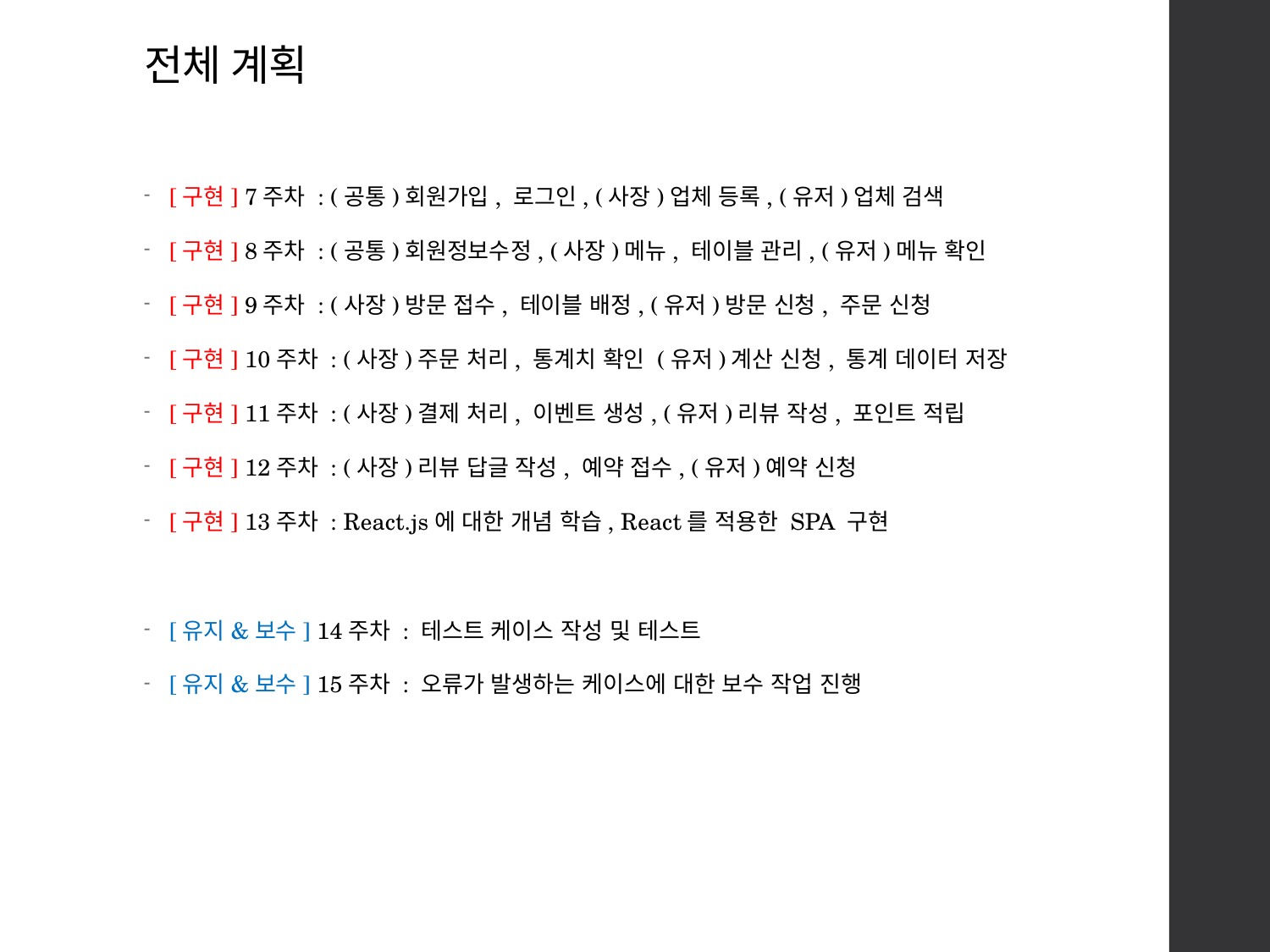

# 전체 계획

[구현] 7주차 : (공통)회원가입, 로그인, (사장)업체 등록, (유저)업체 검색
[구현] 8주차 : (공통)회원정보수정, (사장)메뉴, 테이블 관리, (유저)메뉴 확인
[구현] 9주차 : (사장)방문 접수, 테이블 배정, (유저)방문 신청, 주문 신청
[구현] 10주차 : (사장)주문 처리, 통계치 확인 (유저)계산 신청, 통계 데이터 저장
[구현] 11주차 : (사장)결제 처리, 이벤트 생성, (유저)리뷰 작성, 포인트 적립
[구현] 12주차 : (사장)리뷰 답글 작성, 예약 접수, (유저)예약 신청
[구현] 13주차 : React.js에 대한 개념 학습, React를 적용한 SPA 구현

[유지&보수] 14주차 : 테스트 케이스 작성 및 테스트
[유지&보수] 15주차 : 오류가 발생하는 케이스에 대한 보수 작업 진행